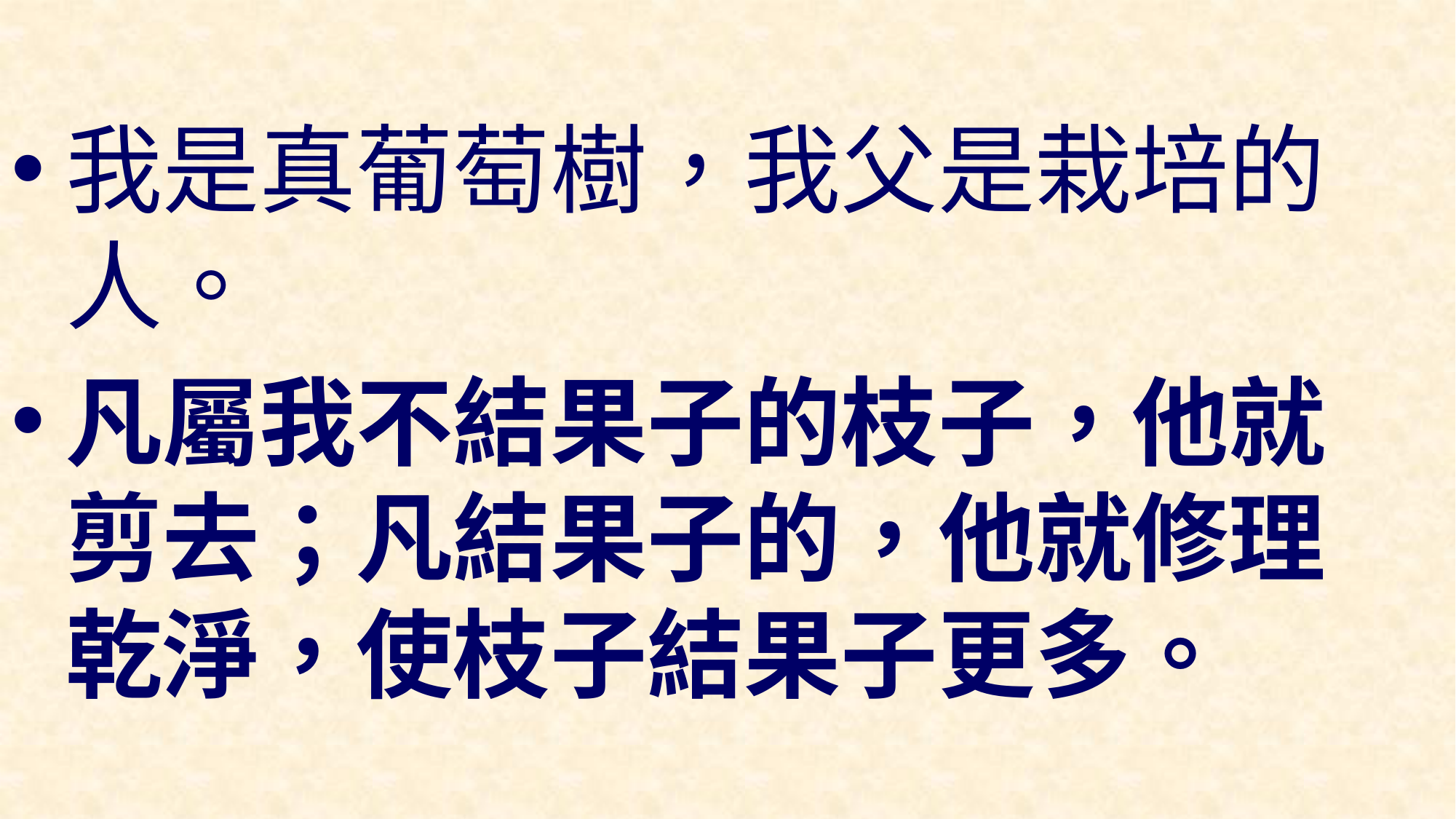

我是真葡萄樹，我父是栽培的人。
凡屬我不結果子的枝子，他就剪去；凡結果子的，他就修理乾淨，使枝子結果子更多。